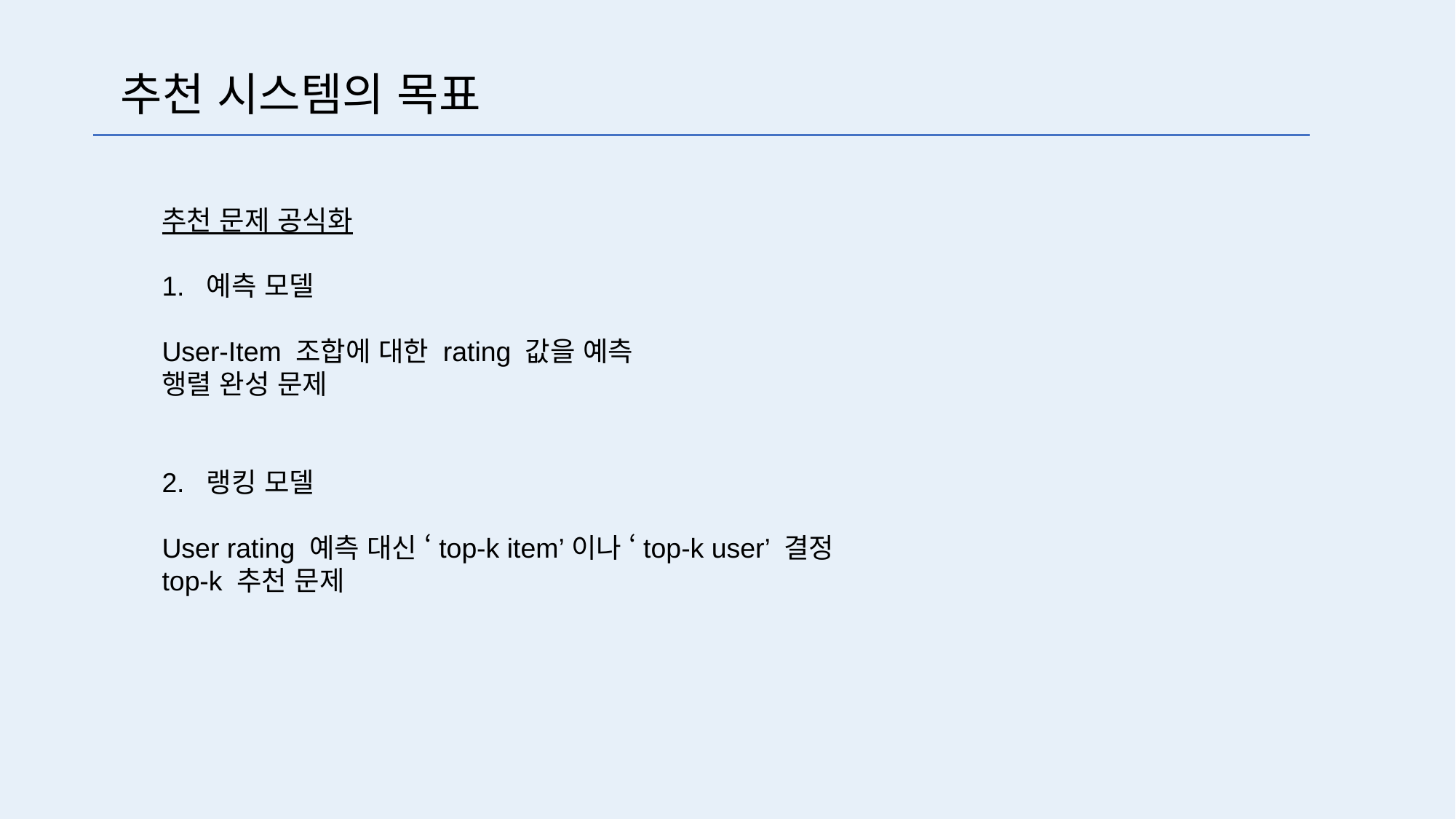

추천 시스템의 목표
추천 문제 공식화

1.  예측 모델

User-Item 조합에 대한 rating 값을 예측
행렬 완성 문제

2.  랭킹 모델

User rating 예측 대신 ‘top-k item’이나 ‘top-k user’ 결정
top-k 추천 문제